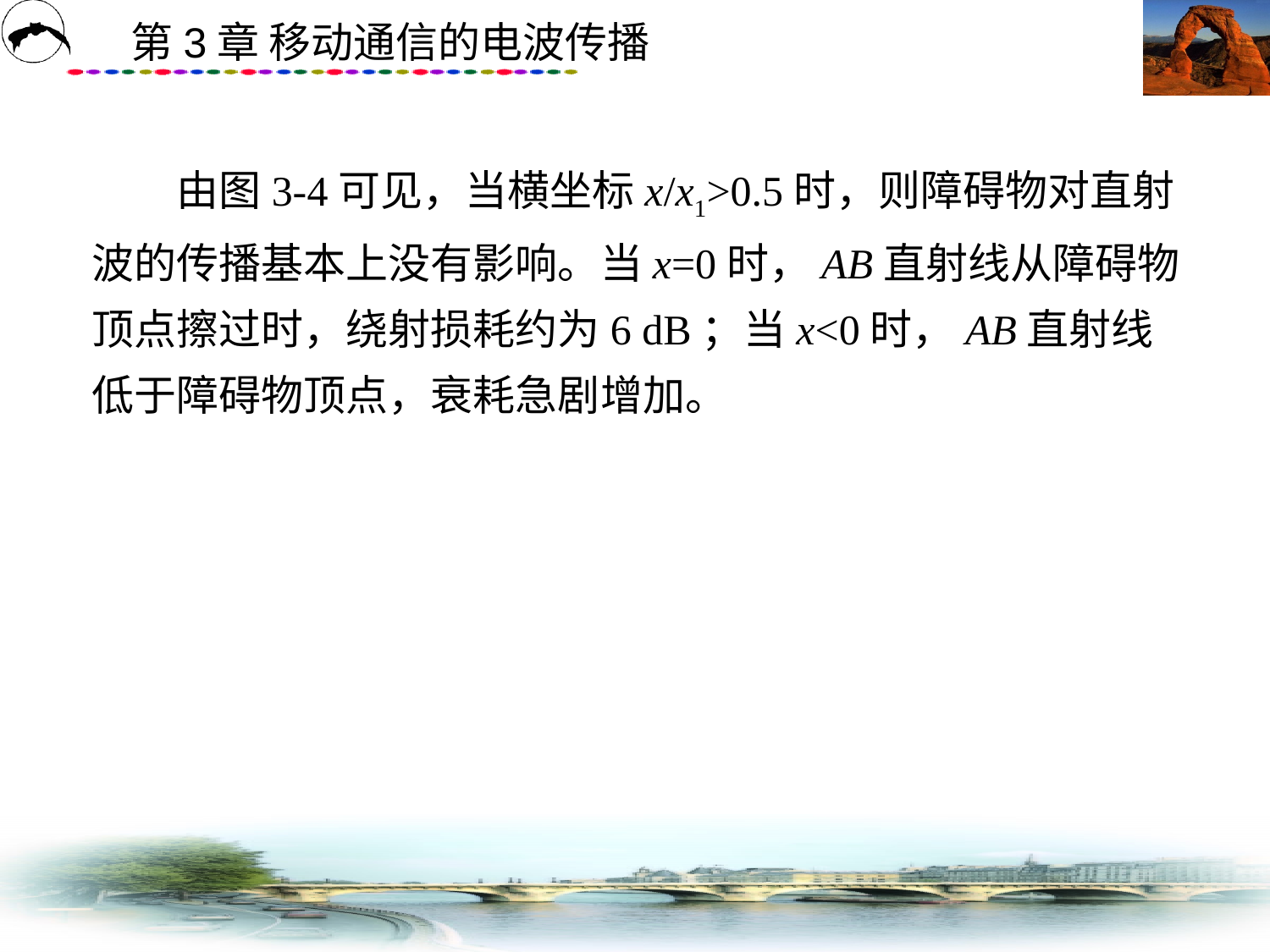

# 由图3-4可见，当横坐标x/x1>0.5时，则障碍物对直射波的传播基本上没有影响。当x=0时，AB直射线从障碍物顶点擦过时，绕射损耗约为6 dB；当x<0时，AB直射线低于障碍物顶点，衰耗急剧增加。